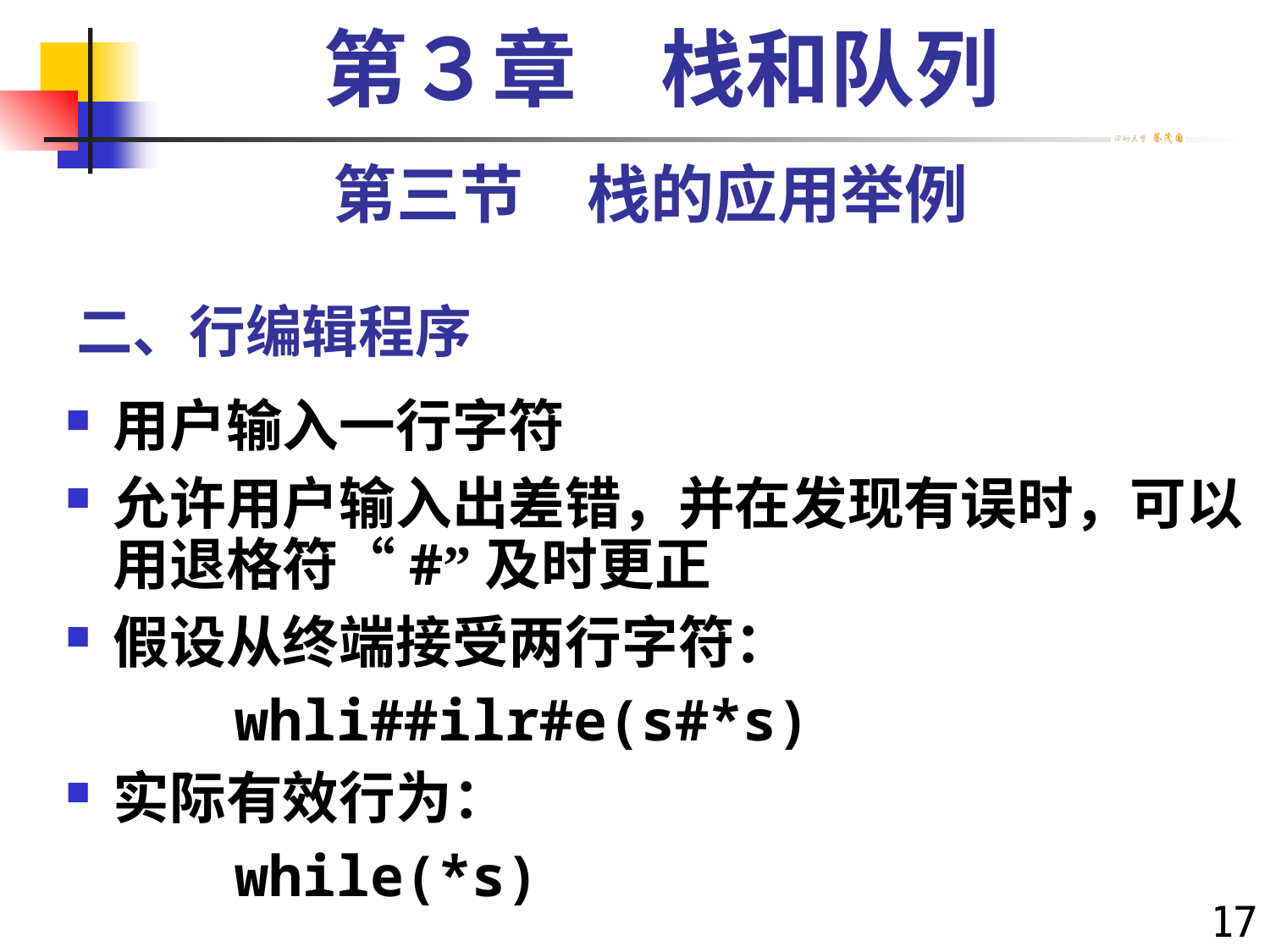

第３章　栈和队列
第三节　栈的应用举例
# 二、行编辑程序
用户输入一行字符
允许用户输入出差错，并在发现有误时，可以用退格符“#”及时更正
假设从终端接受两行字符：
     whli##ilr#e(s#*s)
实际有效行为：
     while(*s)
17